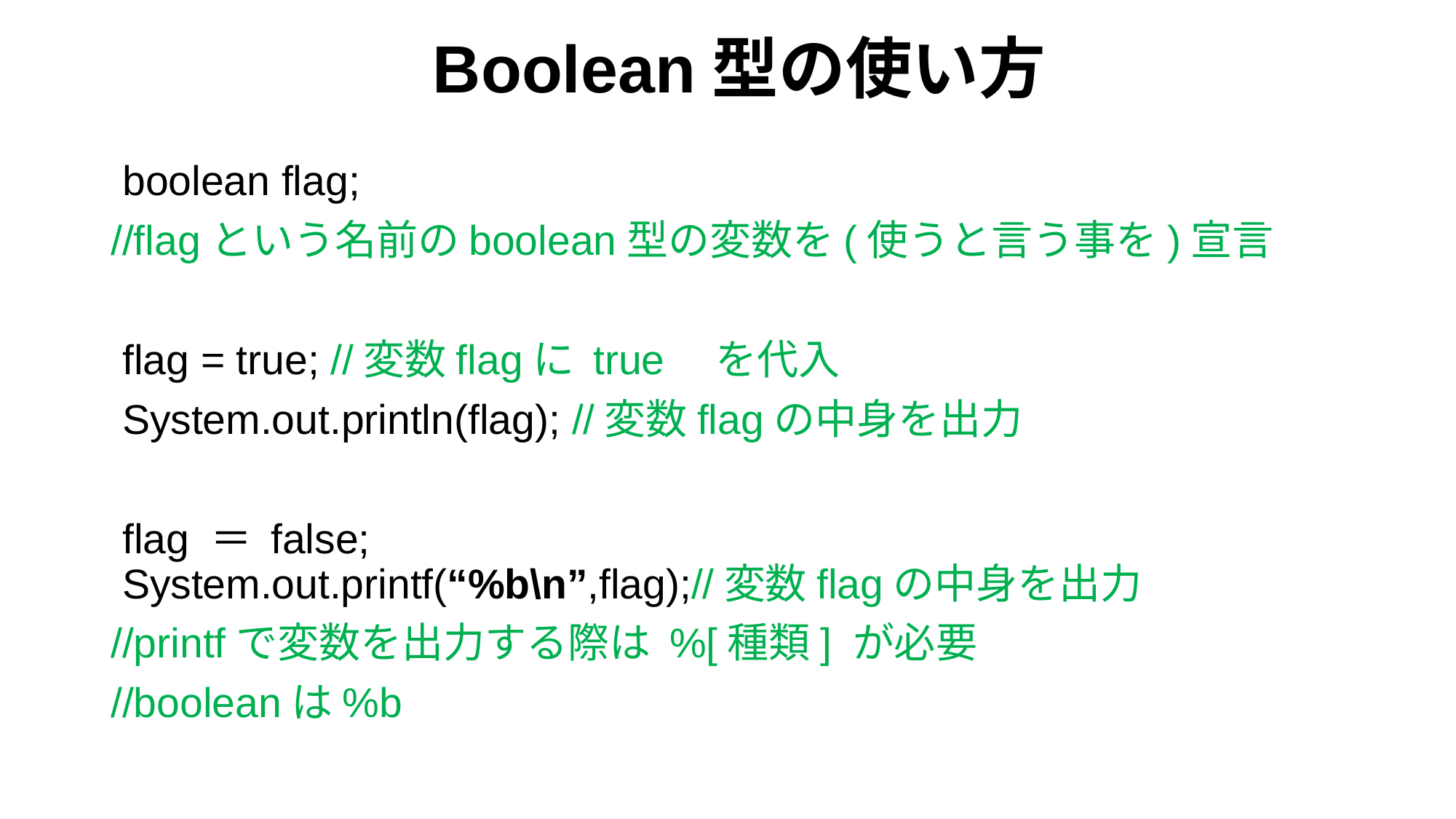

# Boolean型の使い方
 boolean flag;
//flagという名前のboolean型の変数を(使うと言う事を)宣言

 flag = true; //変数flagに true　を代入
 System.out.println(flag); //変数flagの中身を出力

 flag ＝ false;
 System.out.printf(“%b\n”,flag);//変数flagの中身を出力
//printfで変数を出力する際は %[種類] が必要
//booleanは%b